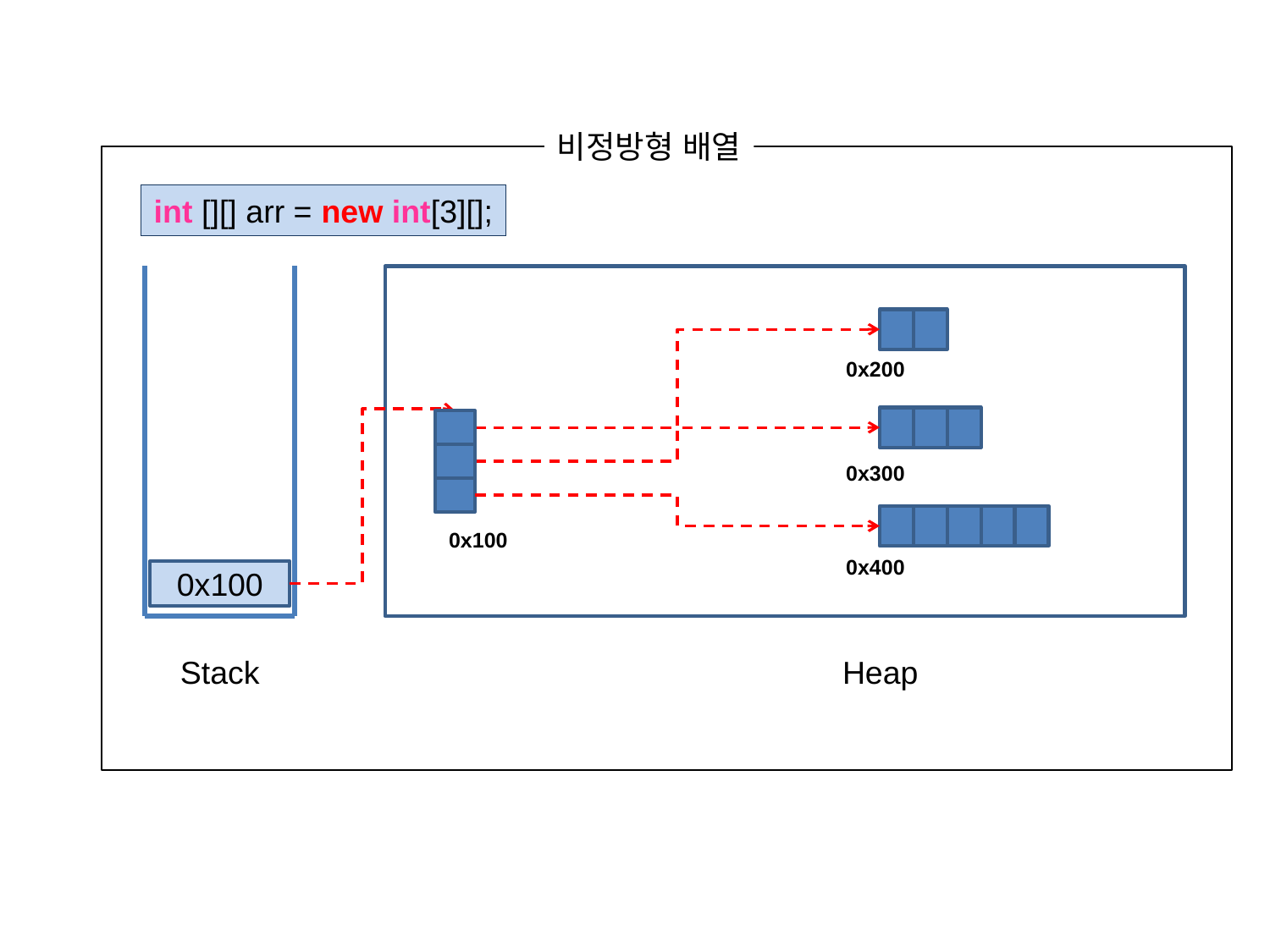

비정방형 배열

int [][] arr = new int[3][];

0x200

0x300

0x100
0x400
0x100
Stack
Heap